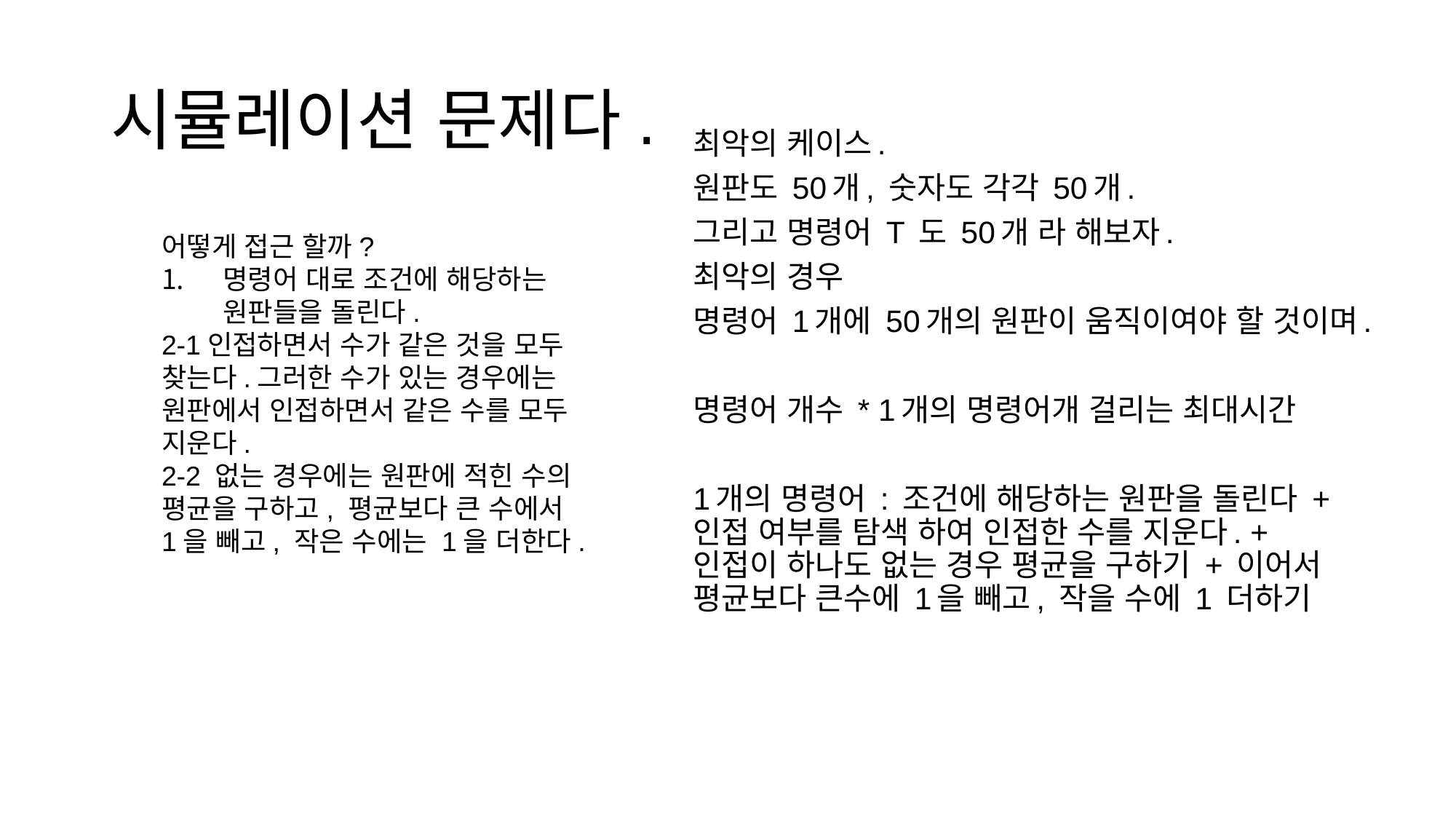

# 시뮬레이션 문제다.
최악의 케이스.
원판도 50개, 숫자도 각각 50개.
그리고 명령어 T 도 50개 라 해보자.
최악의 경우
명령어 1개에 50개의 원판이 움직이여야 할 것이며.

명령어 개수 * 1개의 명령어개 걸리는 최대시간

1개의 명령어 : 조건에 해당하는 원판을 돌린다 + 인접 여부를 탐색 하여 인접한 수를 지운다. + 인접이 하나도 없는 경우 평균을 구하기 + 이어서 평균보다 큰수에 1을 빼고, 작을 수에 1 더하기
어떻게 접근 할까?
명령어 대로 조건에 해당하는 원판들을 돌린다.
2-1인접하면서 수가 같은 것을 모두 찾는다.그러한 수가 있는 경우에는 원판에서 인접하면서 같은 수를 모두 지운다.
2-2 없는 경우에는 원판에 적힌 수의 평균을 구하고, 평균보다 큰 수에서 1을 빼고, 작은 수에는 1을 더한다.